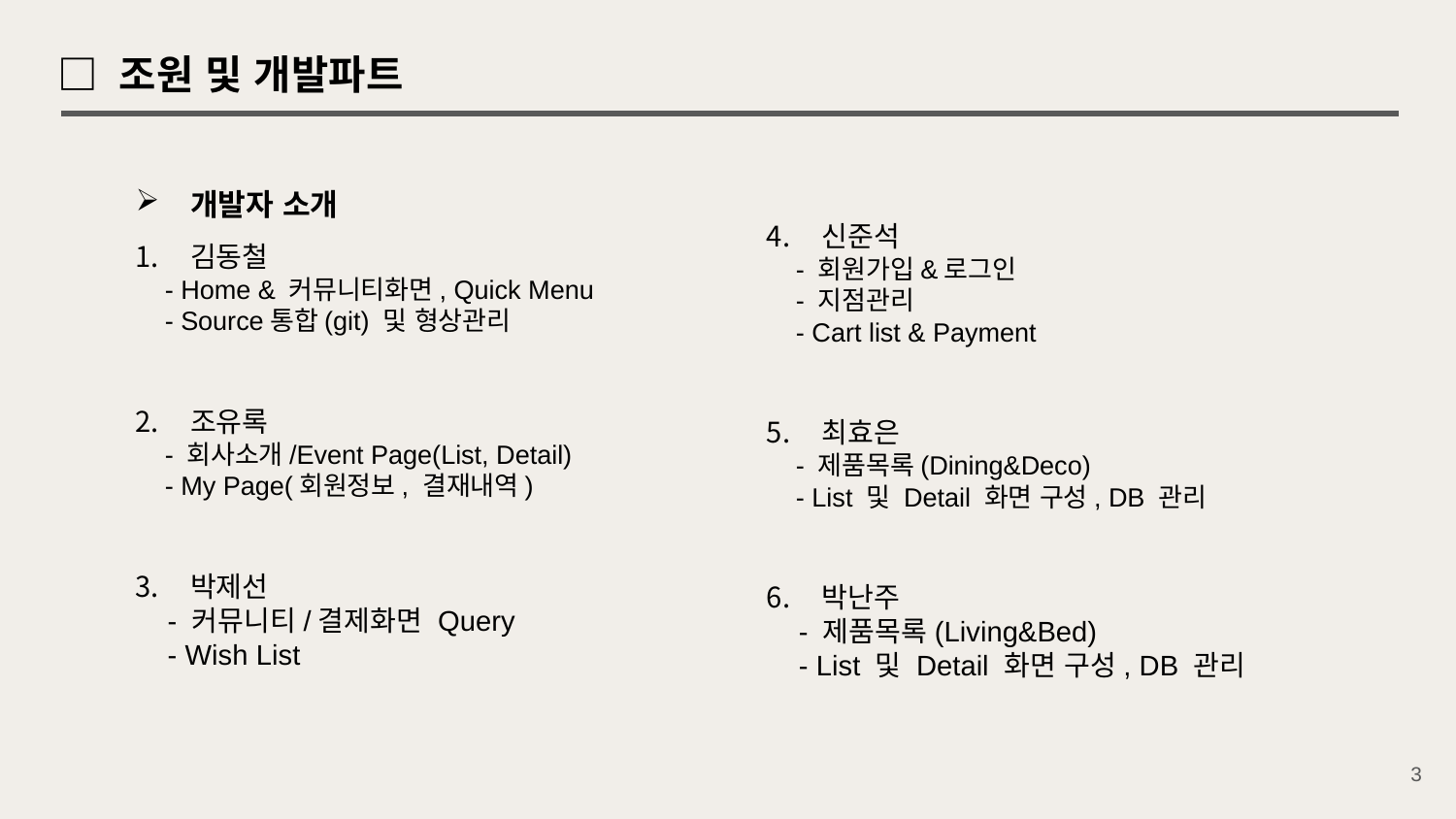

□ 조원 및 개발파트
개발자 소개
김동철
    - Home & 커뮤니티화면, Quick Menu
    - Source통합(git) 및 형상관리

조유록
    - 회사소개/Event Page(List, Detail)
    - My Page(회원정보, 결재내역)

박제선
    - 커뮤니티/결제화면 Query
    - Wish List

신준석
    - 회원가입&로그인
    - 지점관리
    - Cart list & Payment

최효은
    - 제품목록(Dining&Deco)
    - List 및 Detail 화면 구성, DB 관리

박난주
    - 제품목록(Living&Bed)
    - List 및 Detail 화면 구성, DB 관리

3